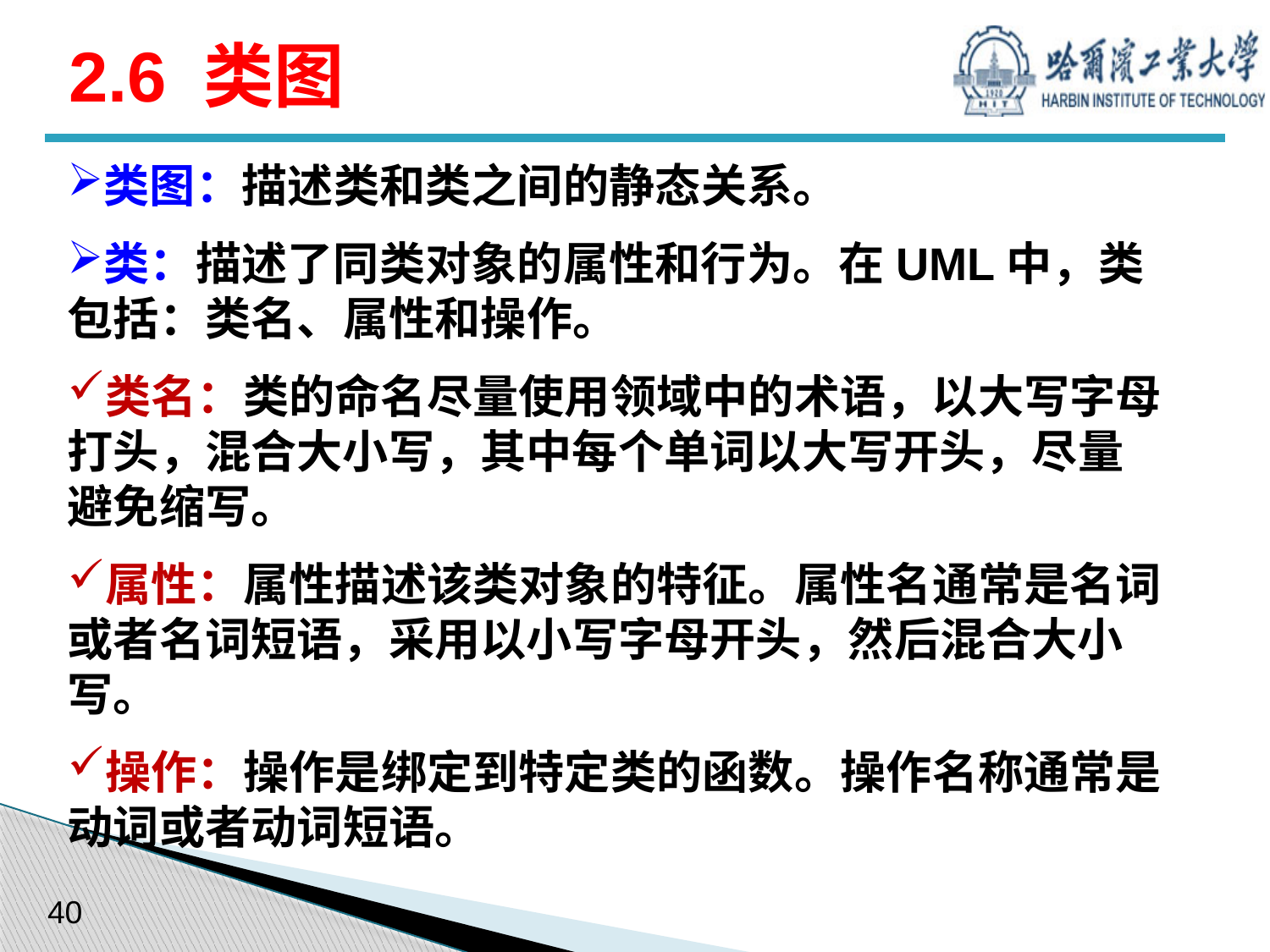

# 2.6 类图
类图：描述类和类之间的静态关系。
类：描述了同类对象的属性和行为。在UML中，类包括：类名、属性和操作。
类名：类的命名尽量使用领域中的术语，以大写字母打头，混合大小写，其中每个单词以大写开头，尽量避免缩写。
属性：属性描述该类对象的特征。属性名通常是名词或者名词短语，采用以小写字母开头，然后混合大小写。
操作：操作是绑定到特定类的函数。操作名称通常是动词或者动词短语。